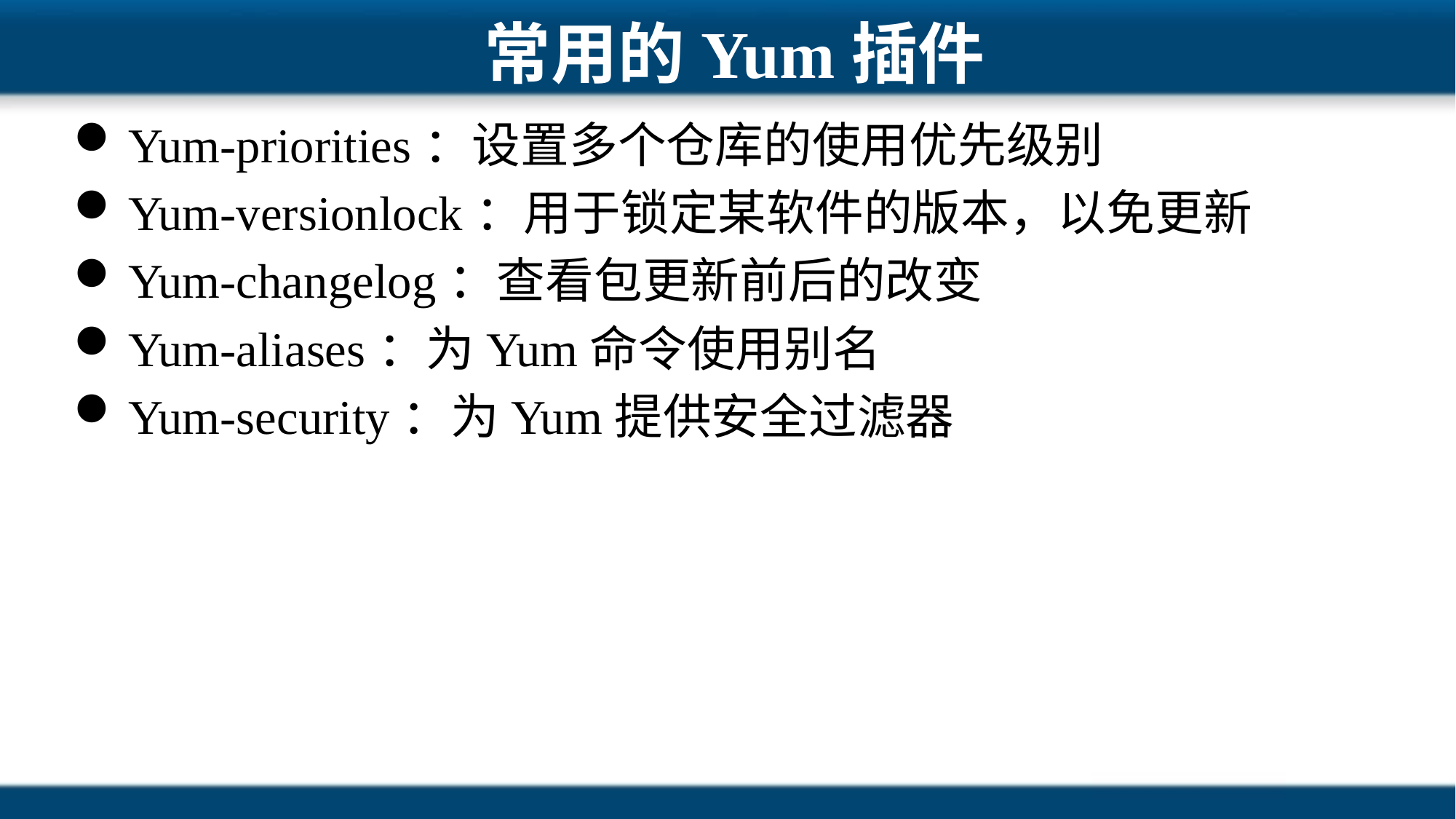

# 常用的Yum插件
Yum-priorities：设置多个仓库的使用优先级别
Yum-versionlock：用于锁定某软件的版本，以免更新
Yum-changelog：查看包更新前后的改变
Yum-aliases：为Yum命令使用别名
Yum-security：为Yum提供安全过滤器